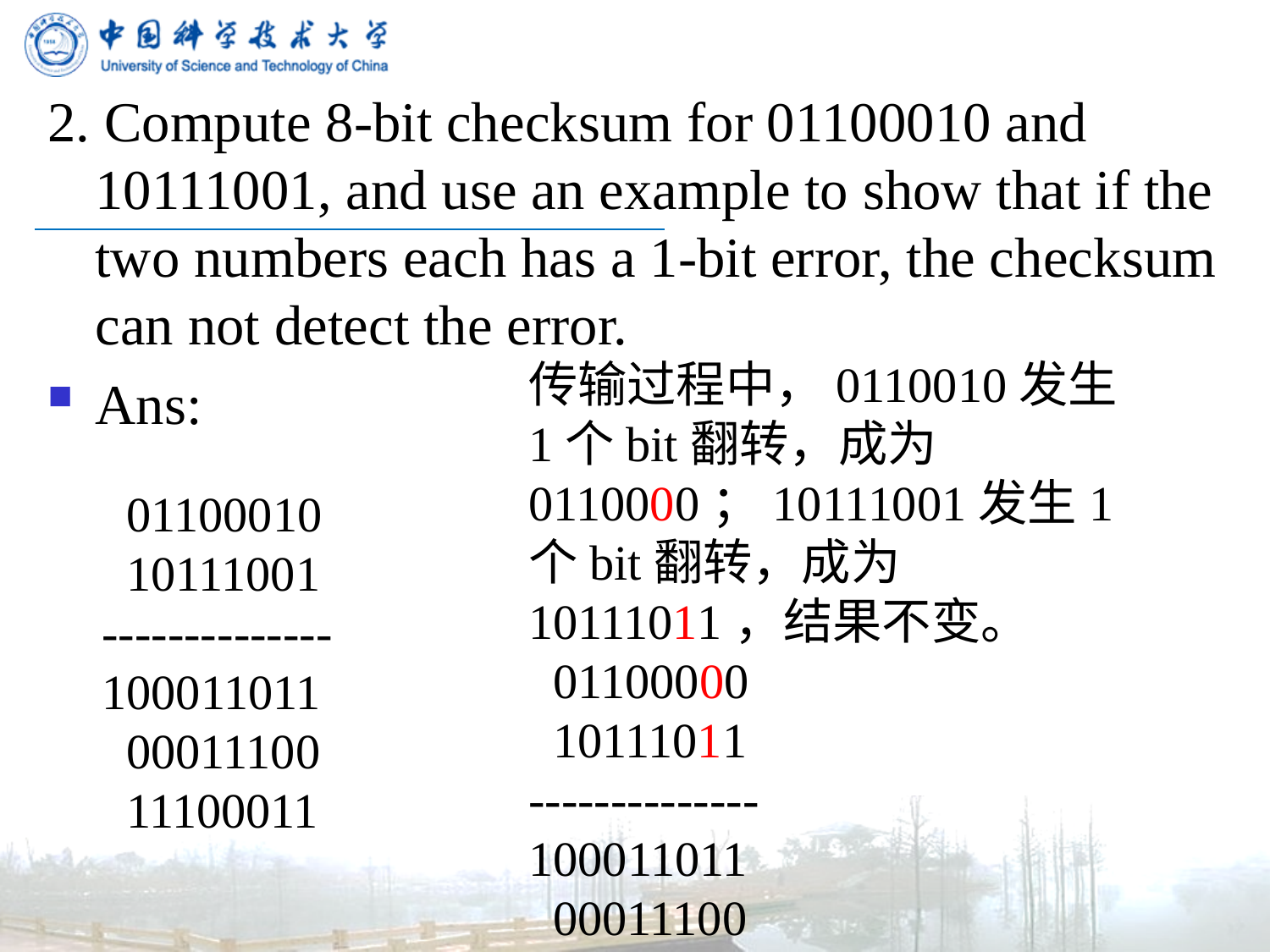

2. Compute 8-bit checksum for 01100010 and 10111001, and use an example to show that if the two numbers each has a 1-bit error, the checksum can not detect the error.
Ans:

传输过程中，0110010发生1个bit翻转，成为0110000；10111001发生1个bit翻转，成为10111011，结果不变。
  01100000
  10111011
--------------
100011011
  00011100
  11100011
  01100010
  10111001
--------------
100011011
  00011100
  11100011